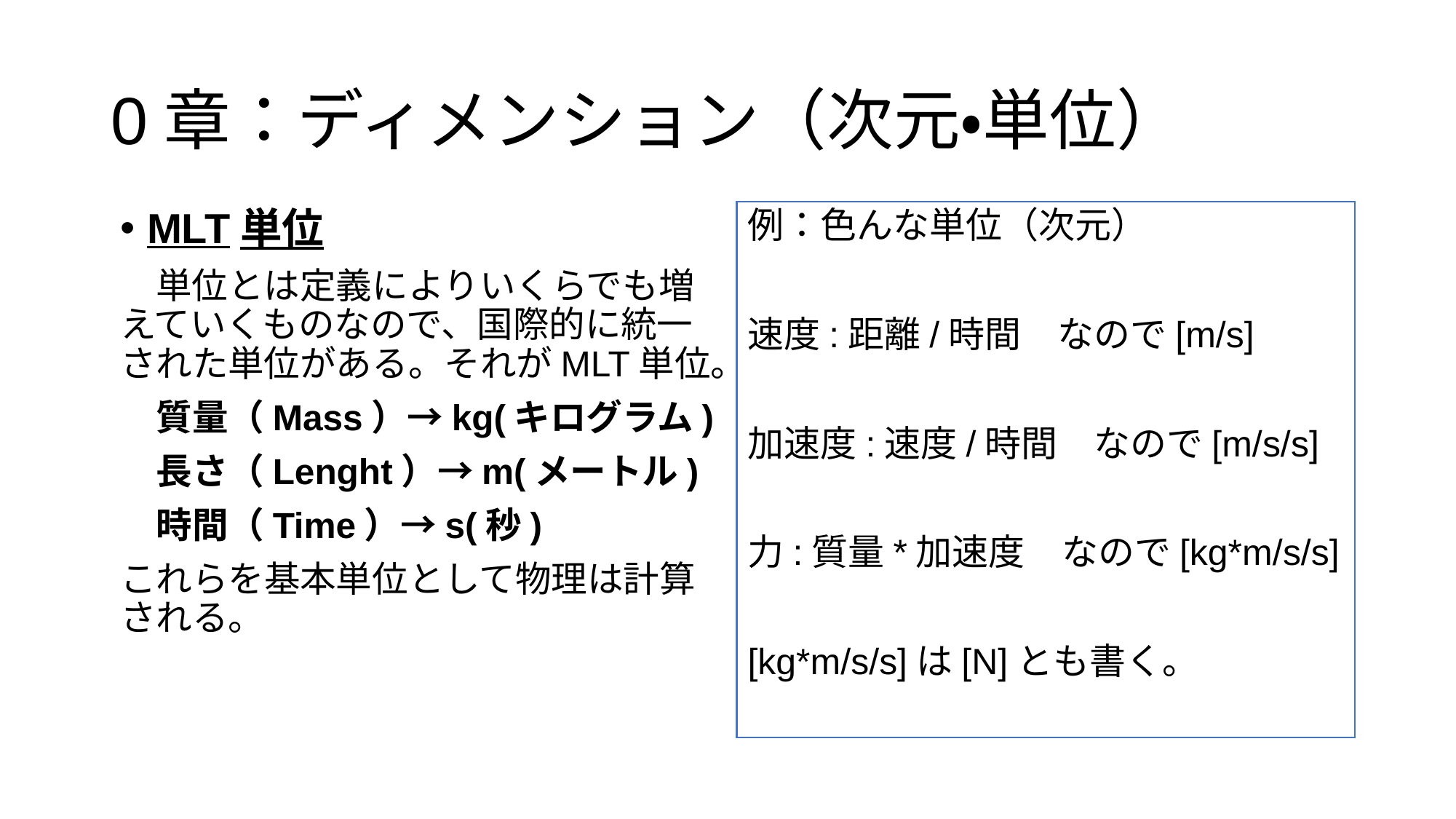

# 0章：ディメンション（次元・単位）
MLT単位
　単位とは定義によりいくらでも増えていくものなので、国際的に統一された単位がある。それがMLT単位。
　質量（Mass）→kg(キログラム)
　長さ（Lenght）→m(メートル)
　時間（Time）→s(秒)
これらを基本単位として物理は計算される。
例：色んな単位（次元）

速度:距離/時間　なので[m/s]

加速度:速度/時間　なので[m/s/s]

力:質量*加速度　なので[kg*m/s/s]

[kg*m/s/s]は[N]とも書く。